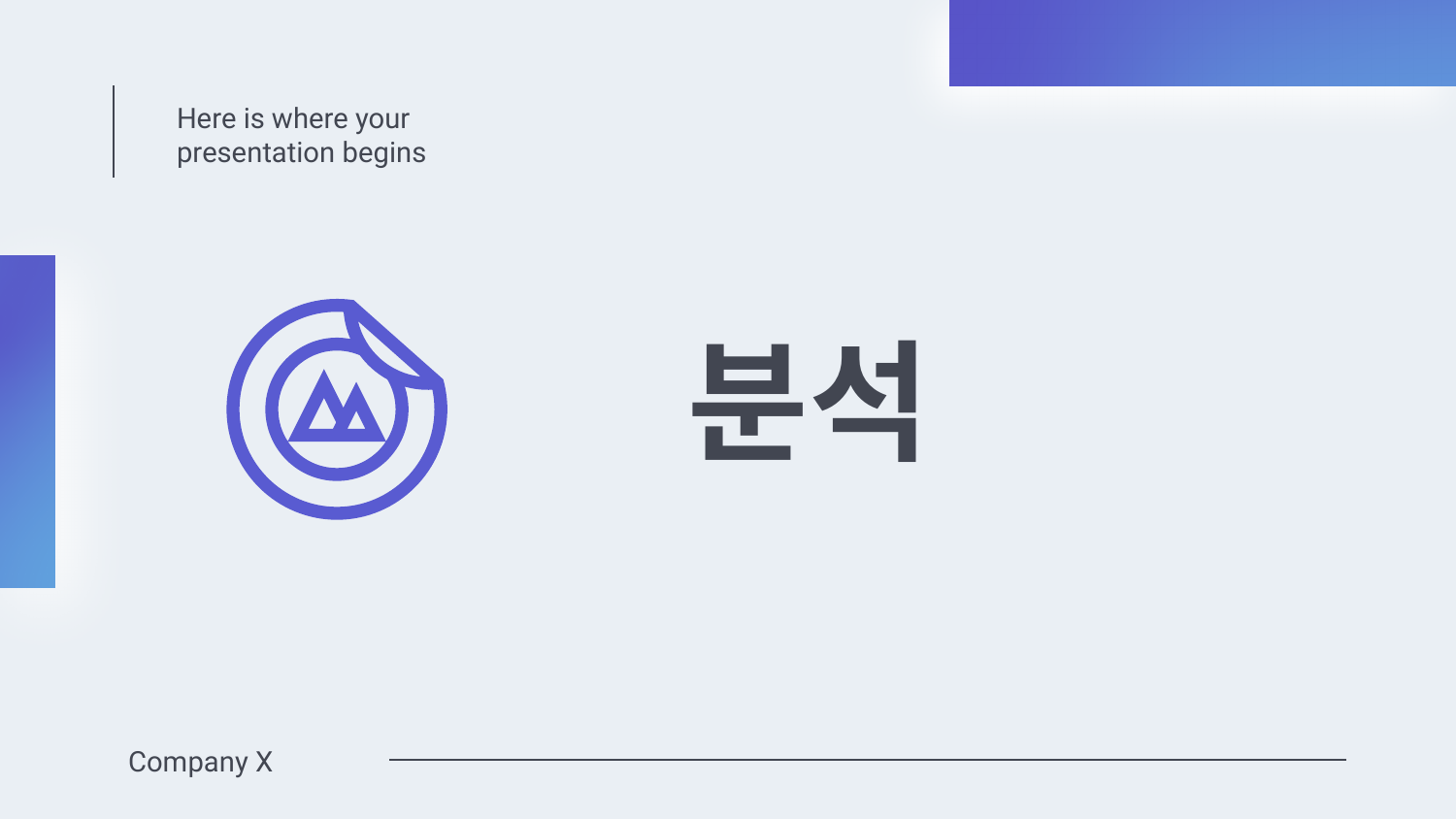

Here is where your presentation begins

# 분석
Company X